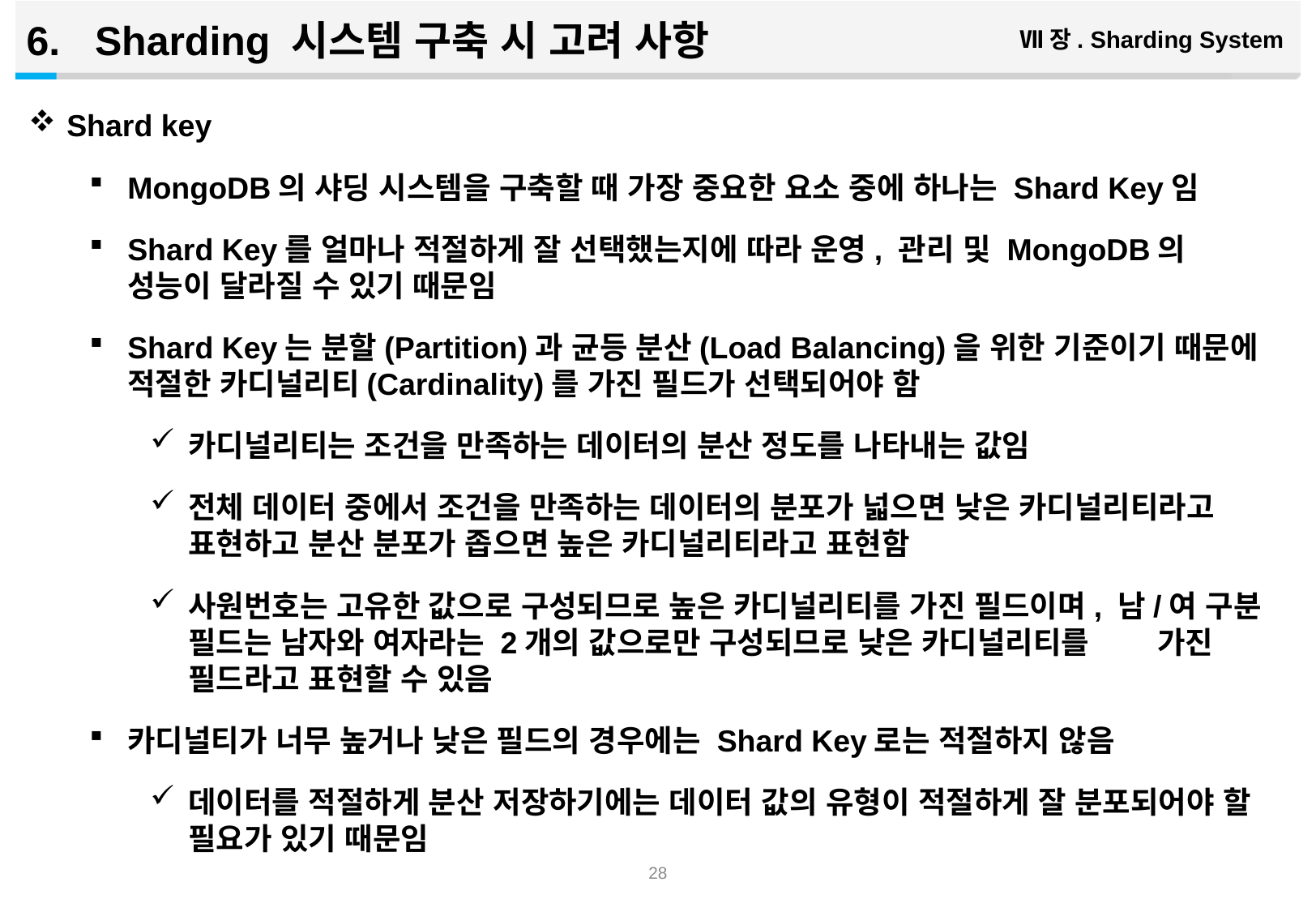

Sharding 시스템 구축 시 고려 사항
Ⅶ장. Sharding System
Shard key
MongoDB의 샤딩 시스템을 구축할 때 가장 중요한 요소 중에 하나는 Shard Key임
Shard Key를 얼마나 적절하게 잘 선택했는지에 따라 운영, 관리 및 MongoDB의   성능이 달라질 수 있기 때문임
Shard Key는 분할(Partition)과 균등 분산(Load Balancing)을 위한 기준이기 때문에 적절한 카디널리티(Cardinality)를 가진 필드가 선택되어야 함
카디널리티는 조건을 만족하는 데이터의 분산 정도를 나타내는 값임
전체 데이터 중에서 조건을 만족하는 데이터의 분포가 넓으면 낮은 카디널리티라고 표현하고 분산 분포가 좁으면 높은 카디널리티라고 표현함
사원번호는 고유한 값으로 구성되므로 높은 카디널리티를 가진 필드이며, 남/여 구분 필드는 남자와 여자라는 2개의 값으로만 구성되므로 낮은 카디널리티를        가진 필드라고 표현할 수 있음
카디널티가 너무 높거나 낮은 필드의 경우에는 Shard Key로는 적절하지 않음
데이터를 적절하게 분산 저장하기에는 데이터 값의 유형이 적절하게 잘 분포되어야 할 필요가 있기 때문임
28